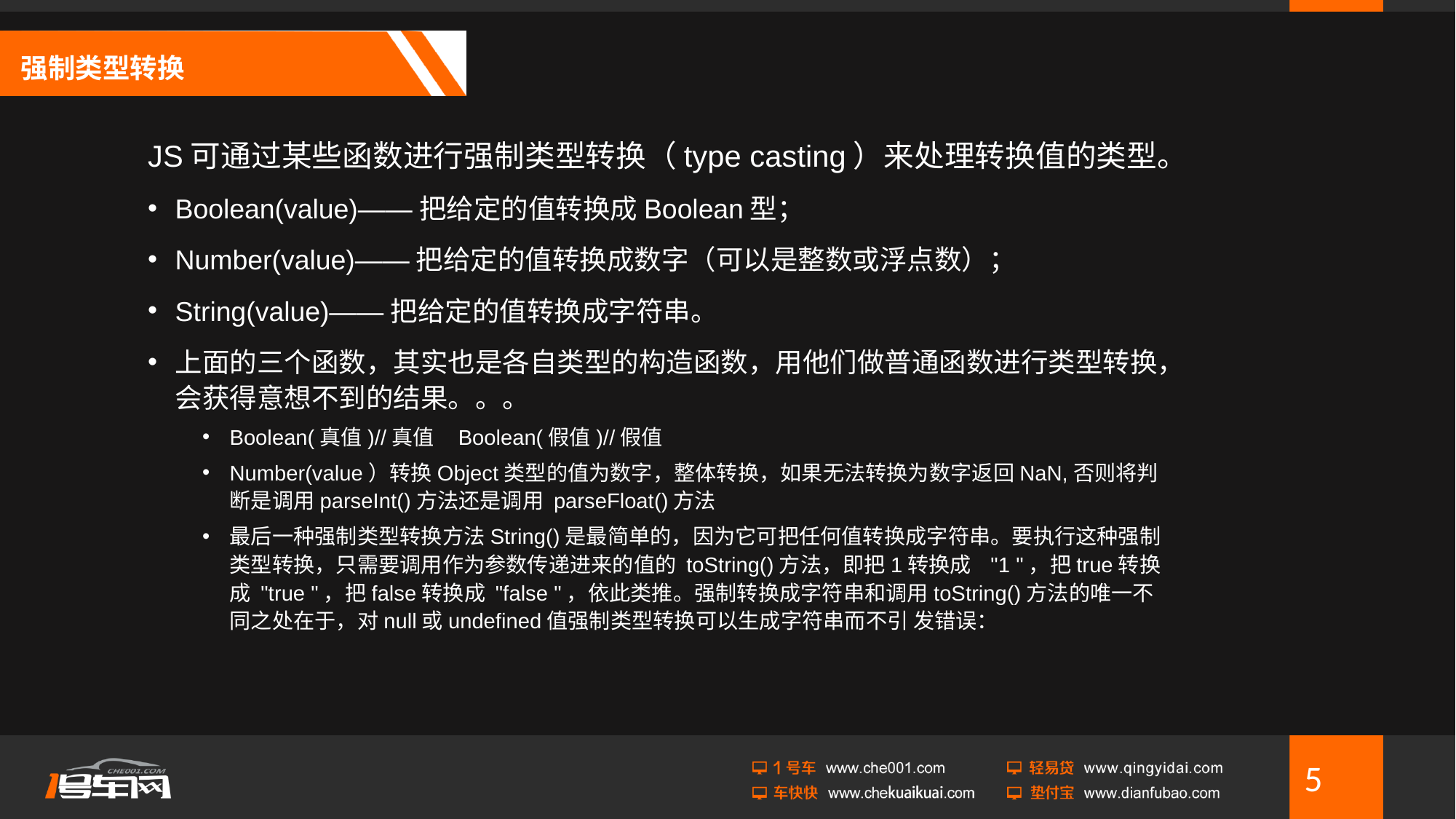

# 强制类型转换
JS可通过某些函数进行强制类型转换（type casting）来处理转换值的类型。
Boolean(value)——把给定的值转换成Boolean型；
Number(value)——把给定的值转换成数字（可以是整数或浮点数）；
String(value)——把给定的值转换成字符串。
上面的三个函数，其实也是各自类型的构造函数，用他们做普通函数进行类型转换，会获得意想不到的结果。。。
Boolean(真值)//真值    Boolean(假值)//假值
Number(value）转换Object类型的值为数字，整体转换，如果无法转换为数字返回NaN,否则将判断是调用parseInt()方法还是调用 parseFloat()方法
最后一种强制类型转换方法String()是最简单的，因为它可把任何值转换成字符串。要执行这种强制类型转换，只需要调用作为参数传递进来的值的 toString()方法，即把1转换成   "1 "，把true转换成 "true "，把false转换成 "false "，依此类推。强制转换成字符串和调用toString()方法的唯一不同之处在于，对null或undefined值强制类型转换可以生成字符串而不引 发错误：
5